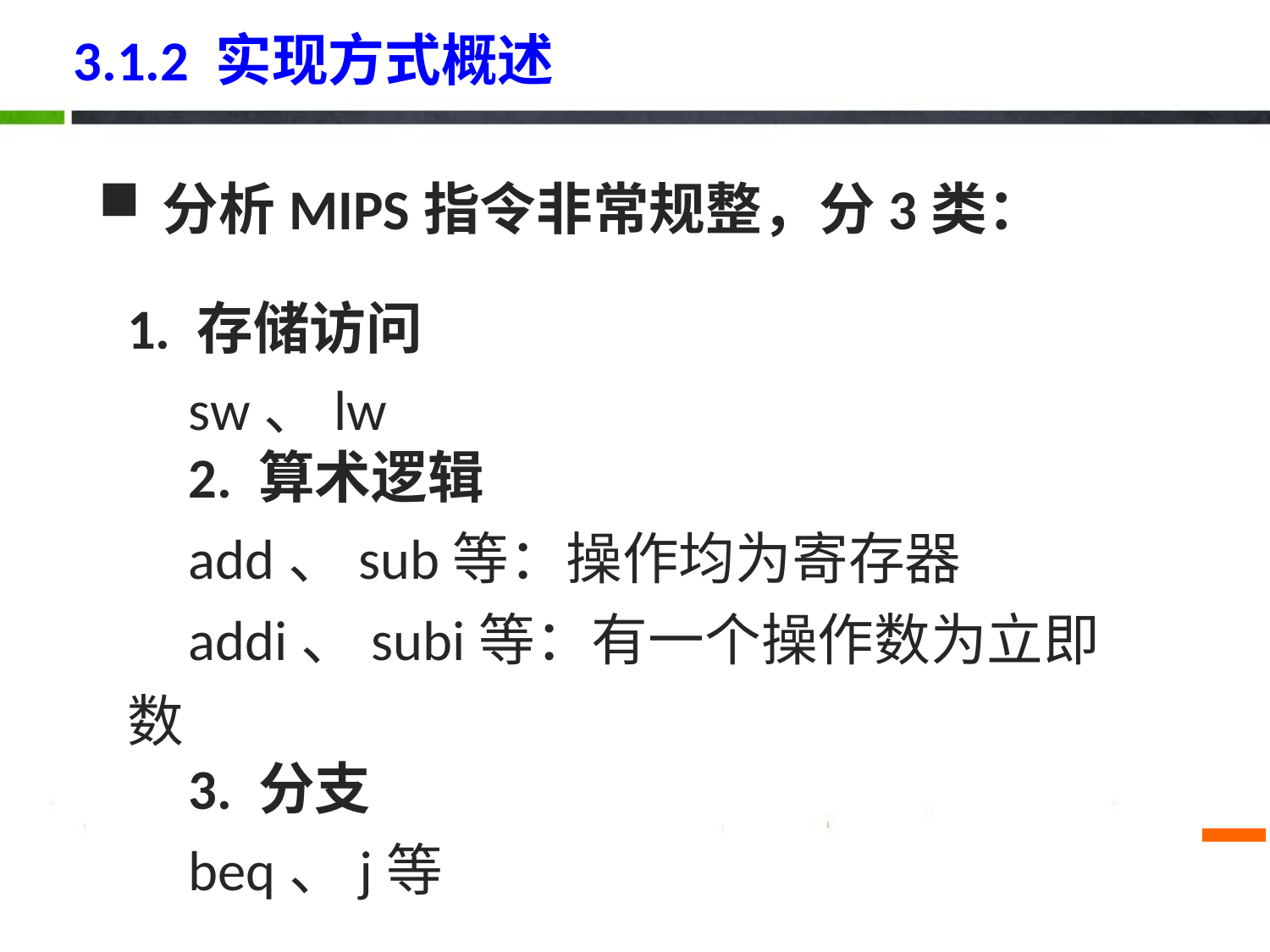

# 3.1.2 实现方式概述
分析MIPS指令非常规整，分3类：
1. 存储访问
sw、lw
2. 算术逻辑
add、sub等：操作均为寄存器
addi、subi等：有一个操作数为立即数
3. 分支
beq、j等